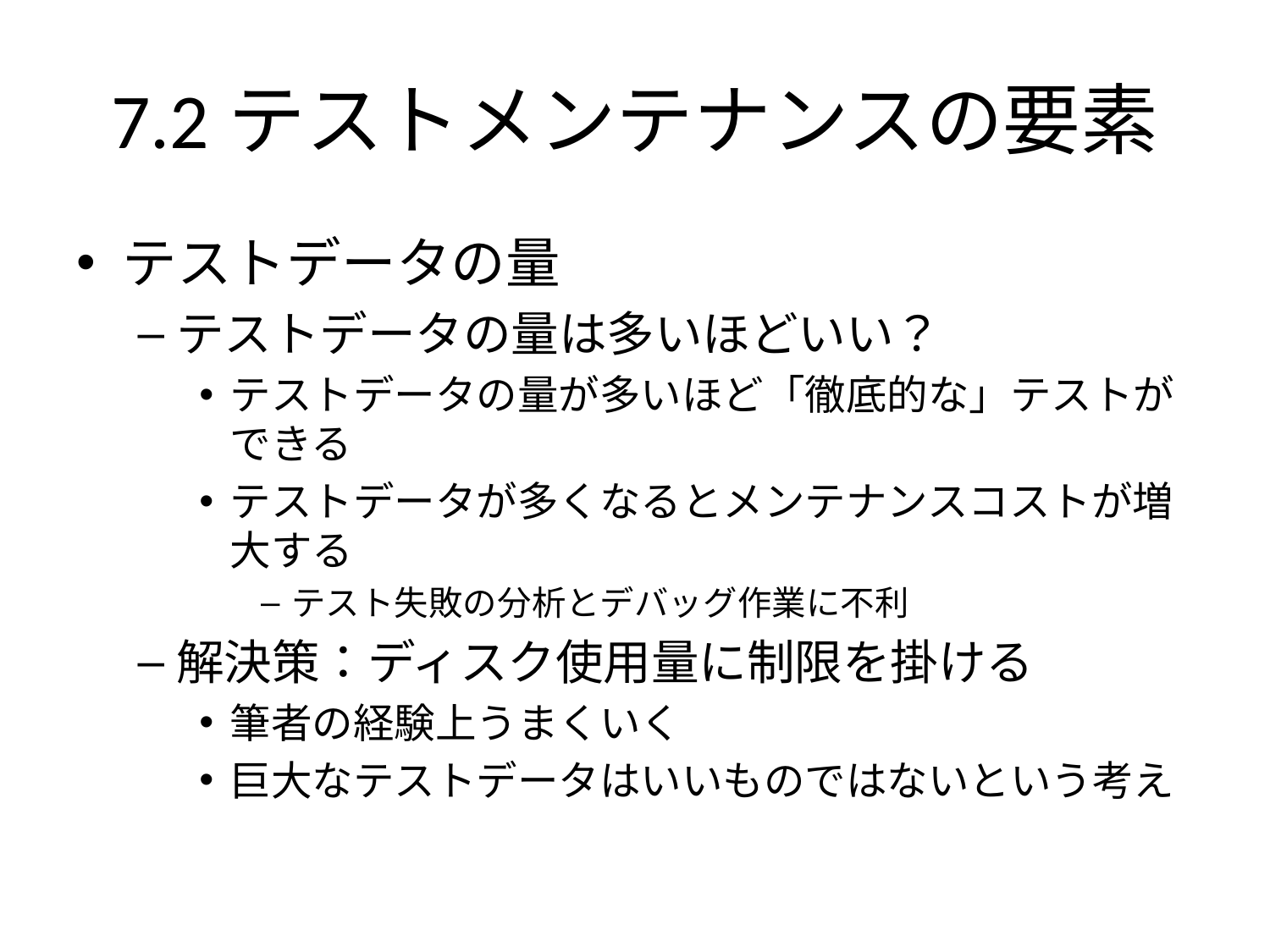

# 7.2テストメンテナンスの要素
テストデータの量
テストデータの量は多いほどいい？
テストデータの量が多いほど「徹底的な」テストができる
テストデータが多くなるとメンテナンスコストが増大する
テスト失敗の分析とデバッグ作業に不利
解決策：ディスク使用量に制限を掛ける
筆者の経験上うまくいく
巨大なテストデータはいいものではないという考え